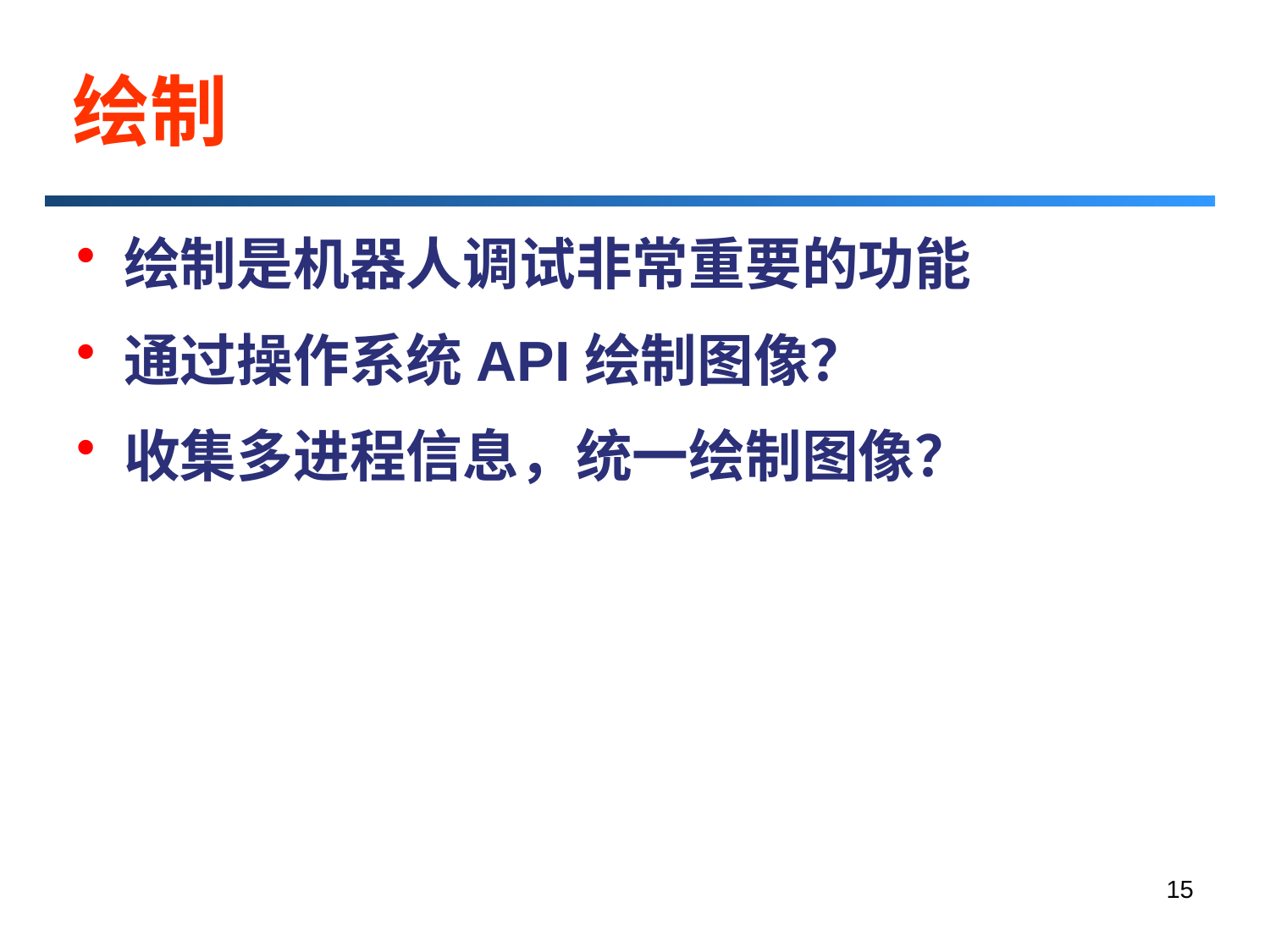

# 绘制
绘制是机器人调试非常重要的功能
通过操作系统API绘制图像？
收集多进程信息，统一绘制图像？

15